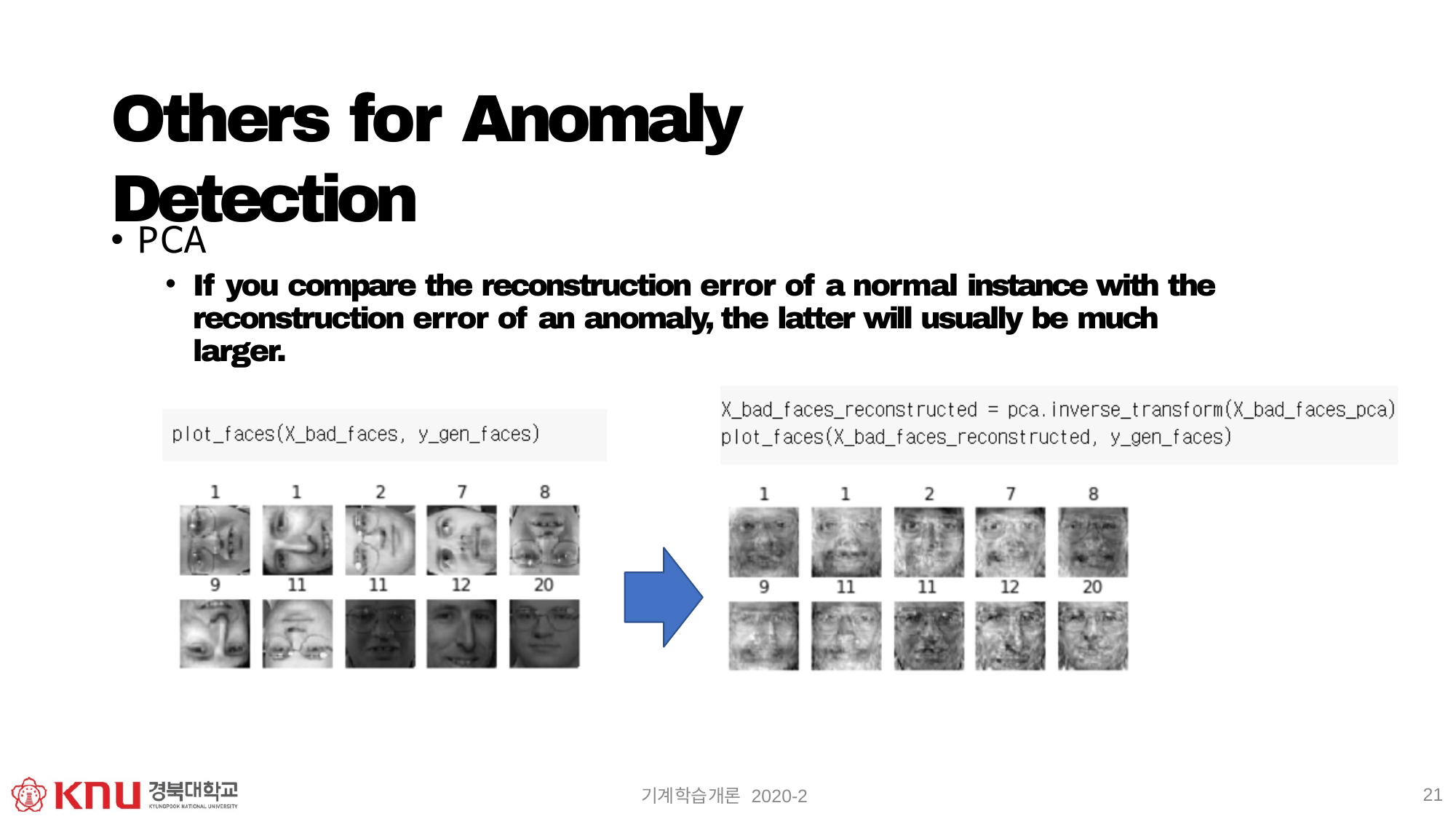

# Others for Anomaly Detection
PCA
If you compare the reconstruction error of a normal instance with the  reconstruction error of an anomaly, the latter will usually be much larger.

21
기계학습개론 2020-2